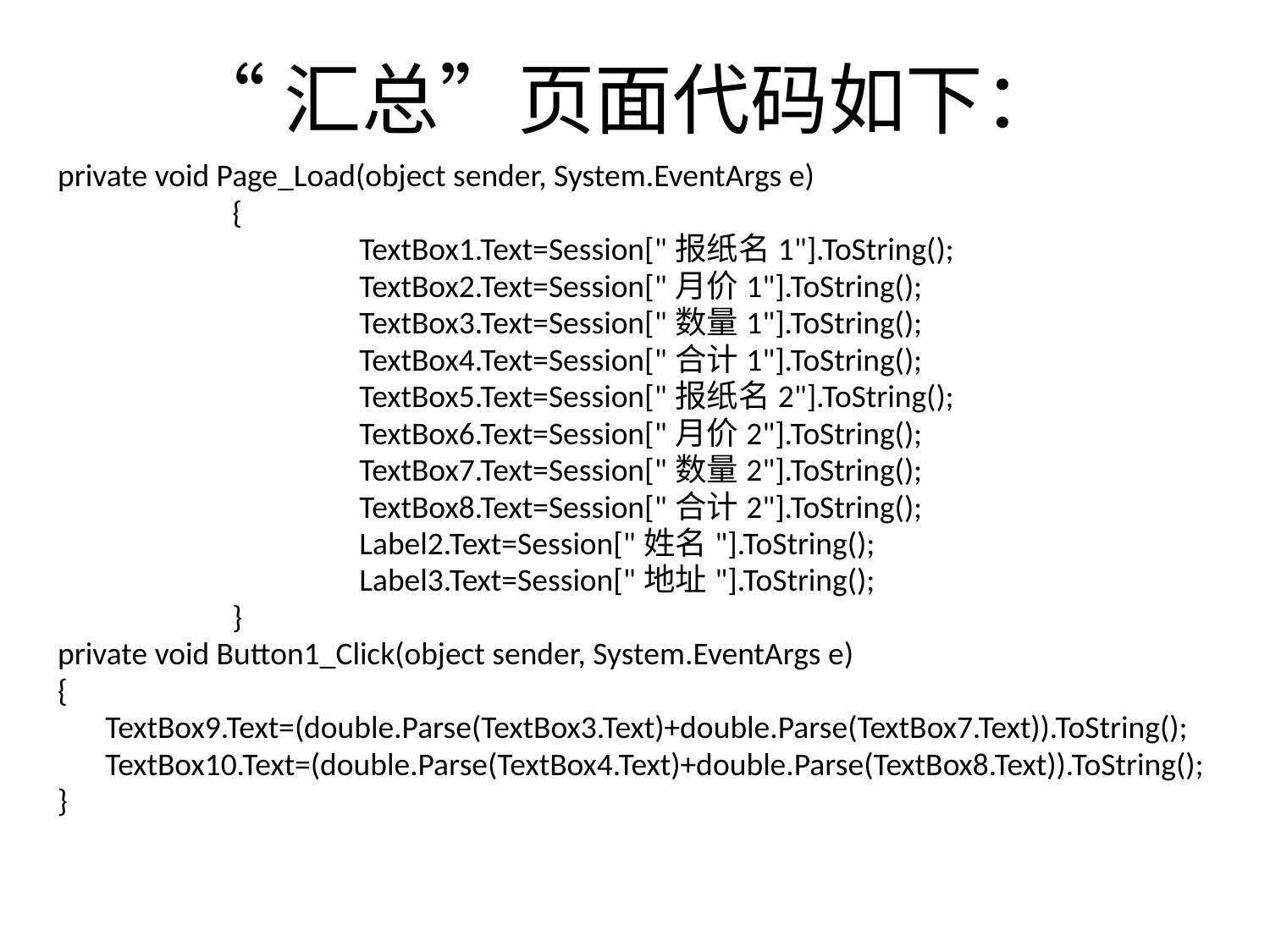

# “汇总”页面代码如下：
private void Page_Load(object sender, System.EventArgs e)
		{
			TextBox1.Text=Session["报纸名1"].ToString();
			TextBox2.Text=Session["月价1"].ToString();
			TextBox3.Text=Session["数量1"].ToString();
			TextBox4.Text=Session["合计1"].ToString();
			TextBox5.Text=Session["报纸名2"].ToString();
			TextBox6.Text=Session["月价2"].ToString();
			TextBox7.Text=Session["数量2"].ToString();
			TextBox8.Text=Session["合计2"].ToString();
			Label2.Text=Session["姓名"].ToString();
			Label3.Text=Session["地址"].ToString();
		}
private void Button1_Click(object sender, System.EventArgs e)
{
	TextBox9.Text=(double.Parse(TextBox3.Text)+double.Parse(TextBox7.Text)).ToString();
	TextBox10.Text=(double.Parse(TextBox4.Text)+double.Parse(TextBox8.Text)).ToString();
}